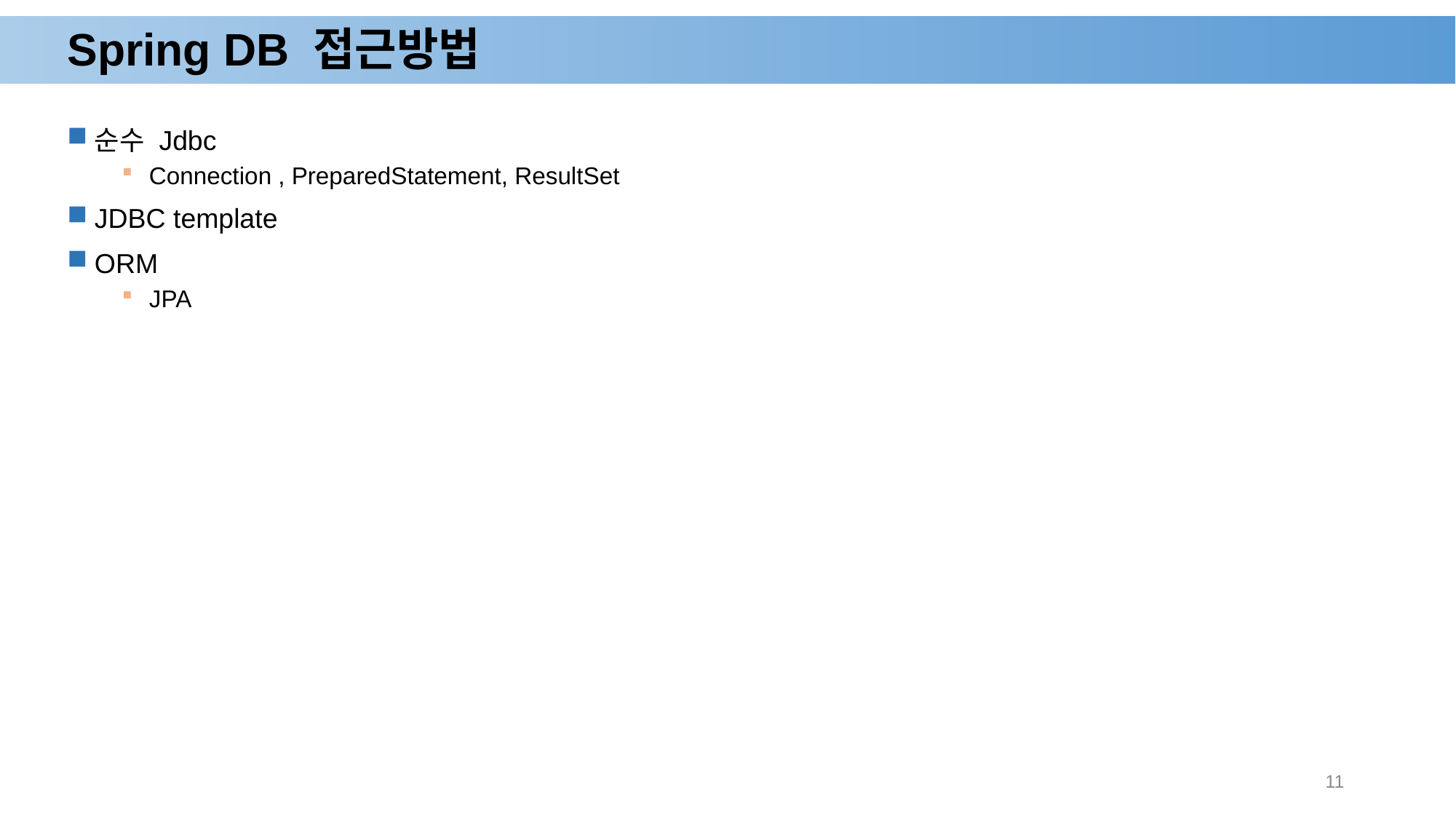

# Spring DB 접근방법
순수 Jdbc
Connection , PreparedStatement, ResultSet
JDBC template
ORM
JPA
11